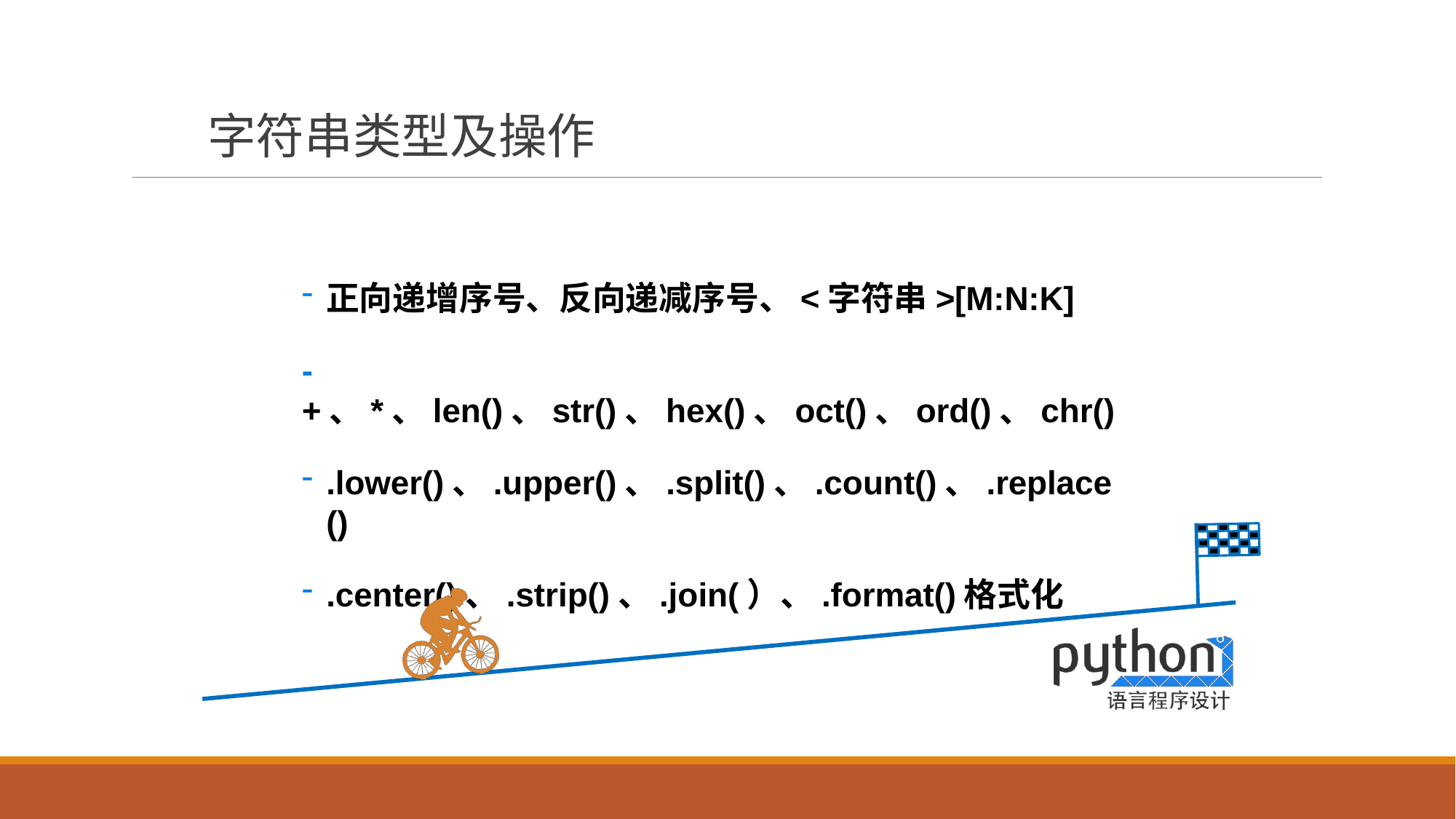

# 字符串类型及操作
正向递增序号、反向递减序号、<字符串>[M:N:K]
- +、*、len()、str()、hex()、oct()、ord()、chr()
.lower()、.upper()、.split()、.count()、.replace()
.center()、.strip()、.join(）、.format()格式化